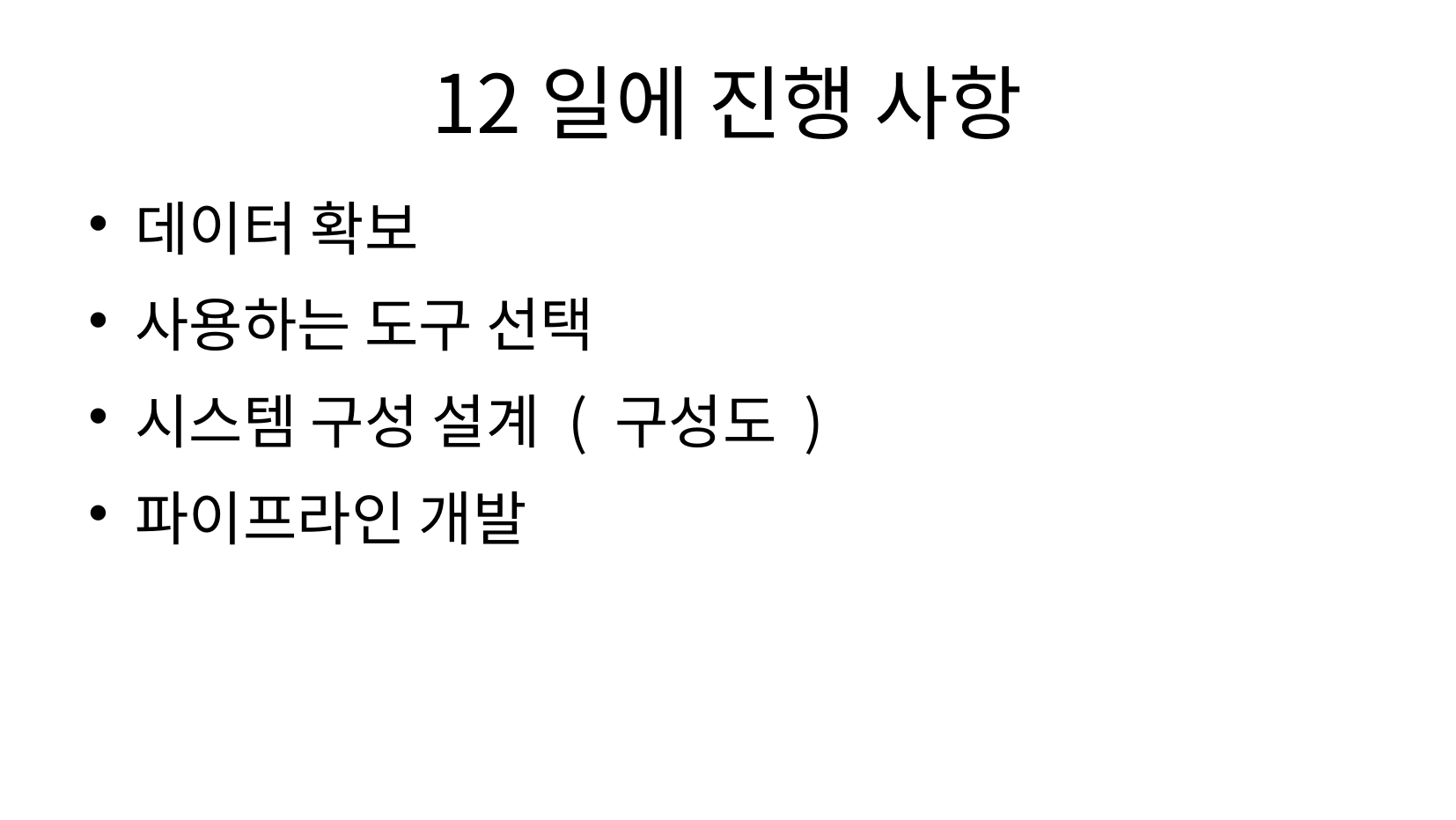

12일에 진행 사항
데이터 확보
사용하는 도구 선택
시스템 구성 설계 ( 구성도 )
파이프라인 개발